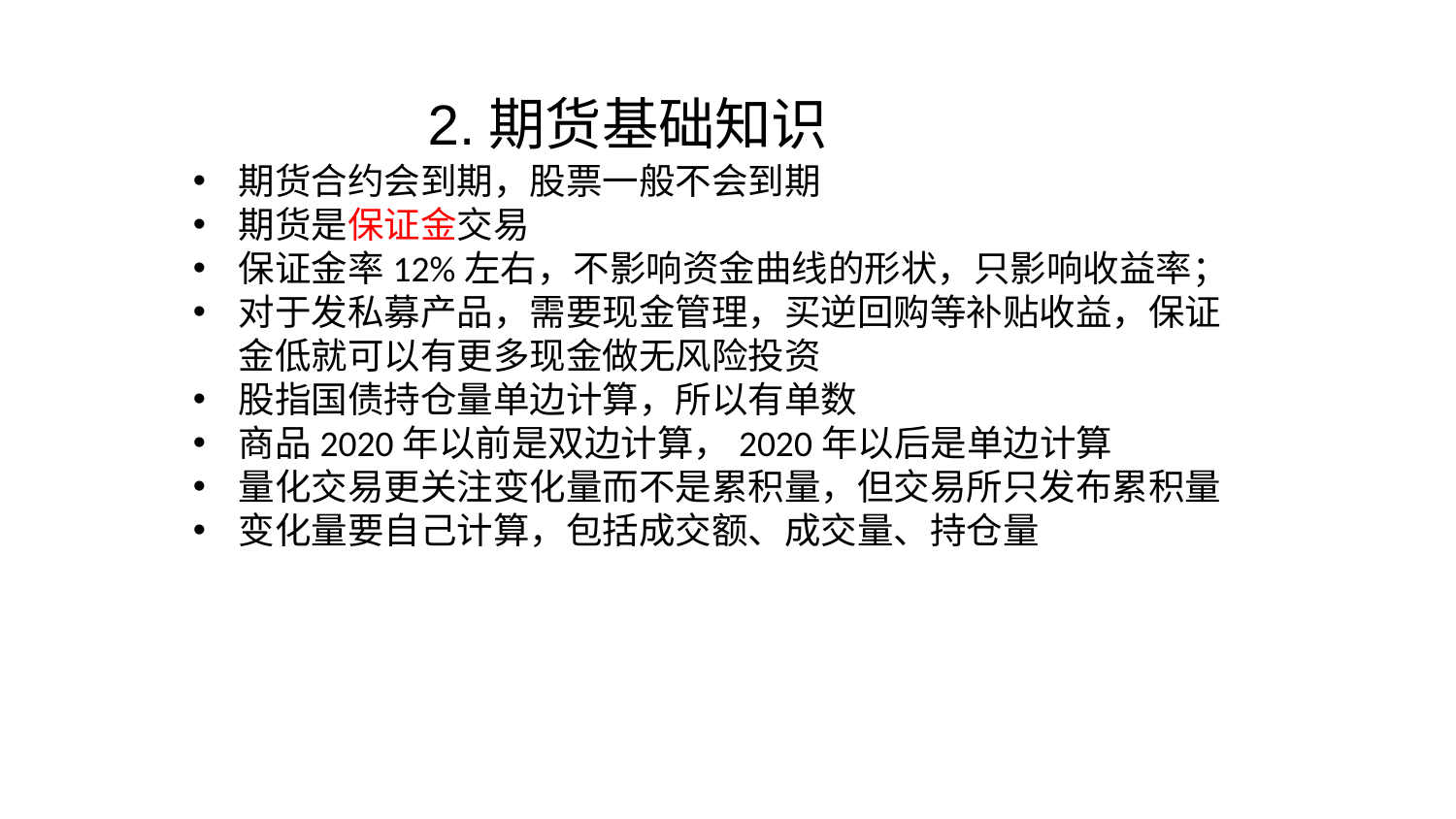

2.期货基础知识
期货合约会到期，股票一般不会到期
期货是保证金交易
保证金率12%左右，不影响资金曲线的形状，只影响收益率；
对于发私募产品，需要现金管理，买逆回购等补贴收益，保证金低就可以有更多现金做无风险投资
股指国债持仓量单边计算，所以有单数
商品2020年以前是双边计算，2020年以后是单边计算
量化交易更关注变化量而不是累积量，但交易所只发布累积量
变化量要自己计算，包括成交额、成交量、持仓量